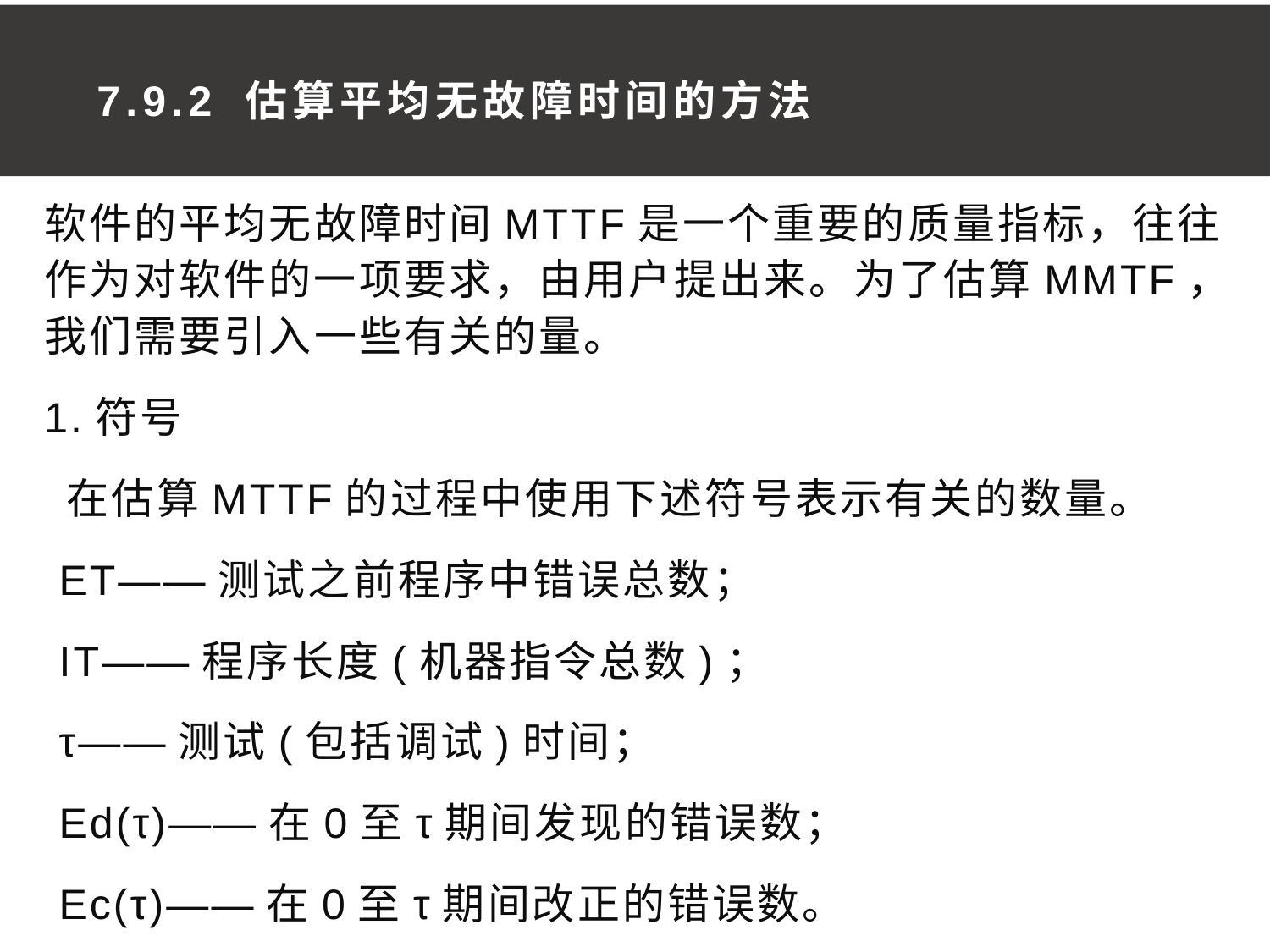

7.9.2 估算平均无故障时间的方法
软件的平均无故障时间MTTF是一个重要的质量指标，往往作为对软件的一项要求，由用户提出来。为了估算MMTF，我们需要引入一些有关的量。
1.符号
 在估算MTTF的过程中使用下述符号表示有关的数量。
 ET——测试之前程序中错误总数；
 IT——程序长度(机器指令总数)；
 τ——测试(包括调试)时间；
 Ed(τ)——在0至τ期间发现的错误数；
 Ec(τ)——在0至τ期间改正的错误数。